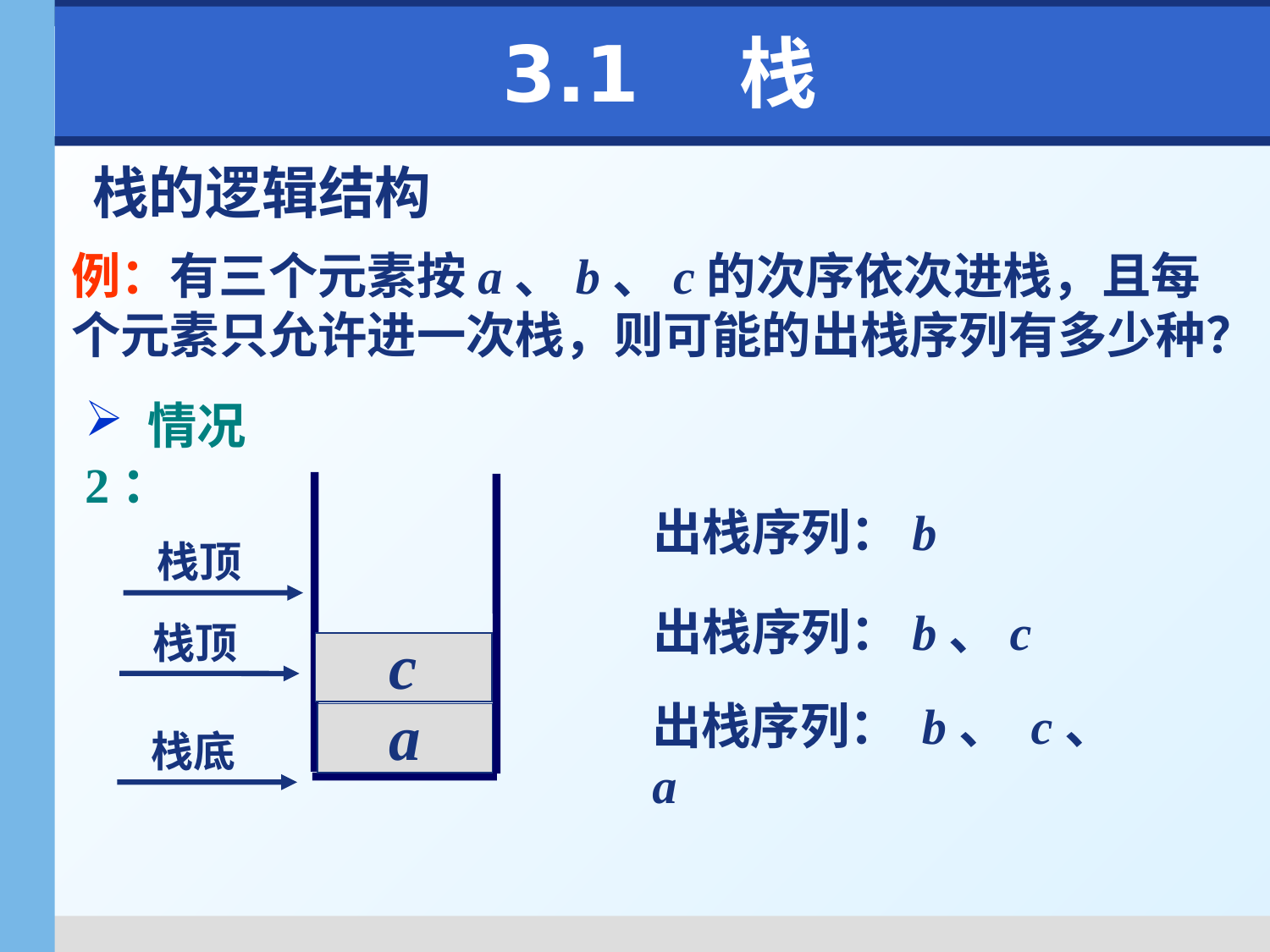

# 3.1   栈
 栈的逻辑结构
例：有三个元素按a、b、c的次序依次进栈，且每个元素只允许进一次栈，则可能的出栈序列有多少种？
 情况2：

出栈序列：b
栈顶

出栈序列：b、c
栈顶

c
出栈序列： b、 c、a
a
栈底